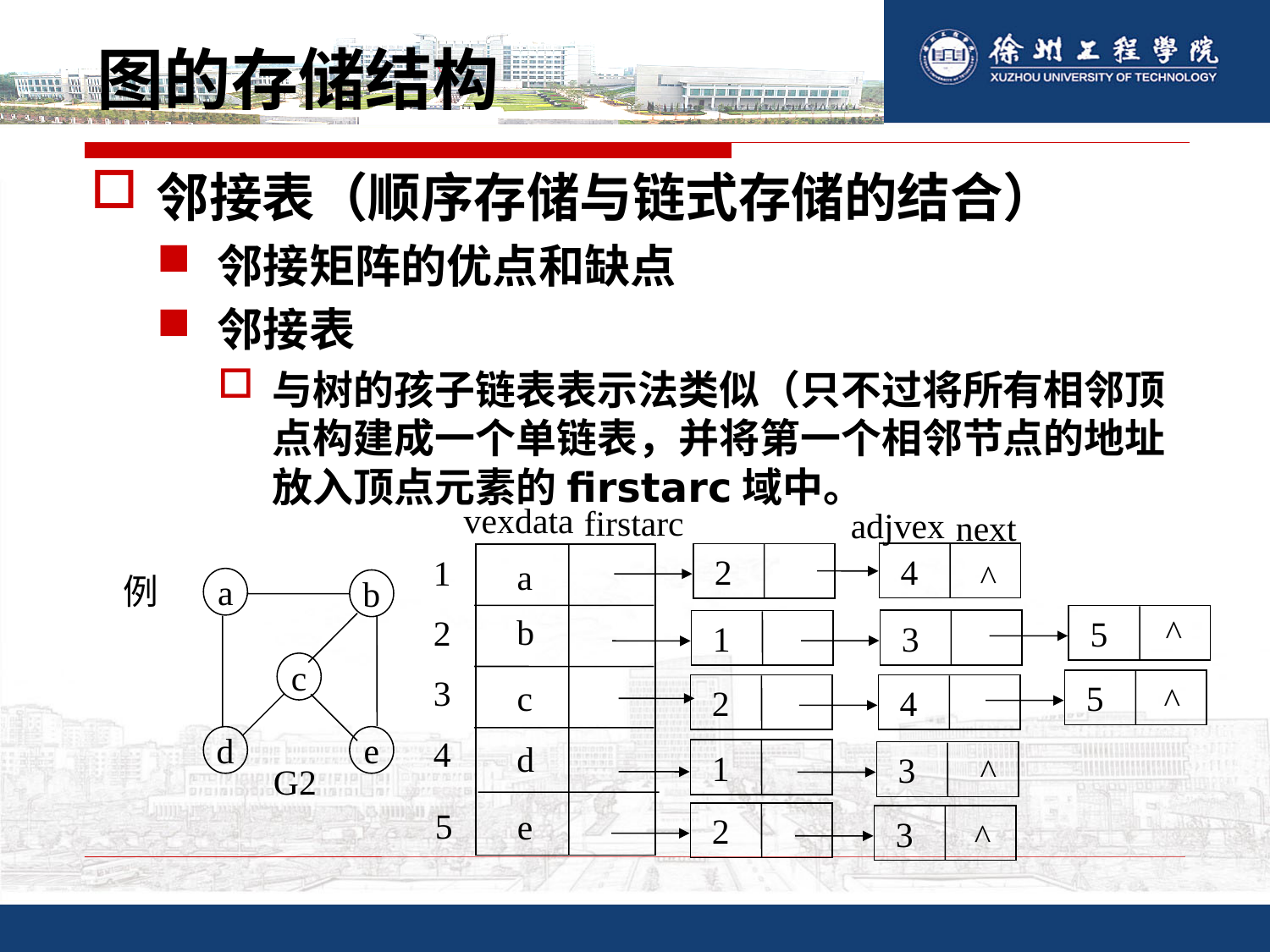

# 图的存储结构
邻接表（顺序存储与链式存储的结合）
邻接矩阵的优点和缺点
邻接表
与树的孩子链表表示法类似（只不过将所有相邻顶点构建成一个单链表，并将第一个相邻节点的地址放入顶点元素的firstarc域中。
vexdata
firstarc
adjvex
next
 4

 2

1
a
^

^
b
 5

2

 3

 1

3

 5

c
^
 2

 4

4

d
 1

 3

^

5
e
 2

 3

^
例
a
b

c

d
e
G2